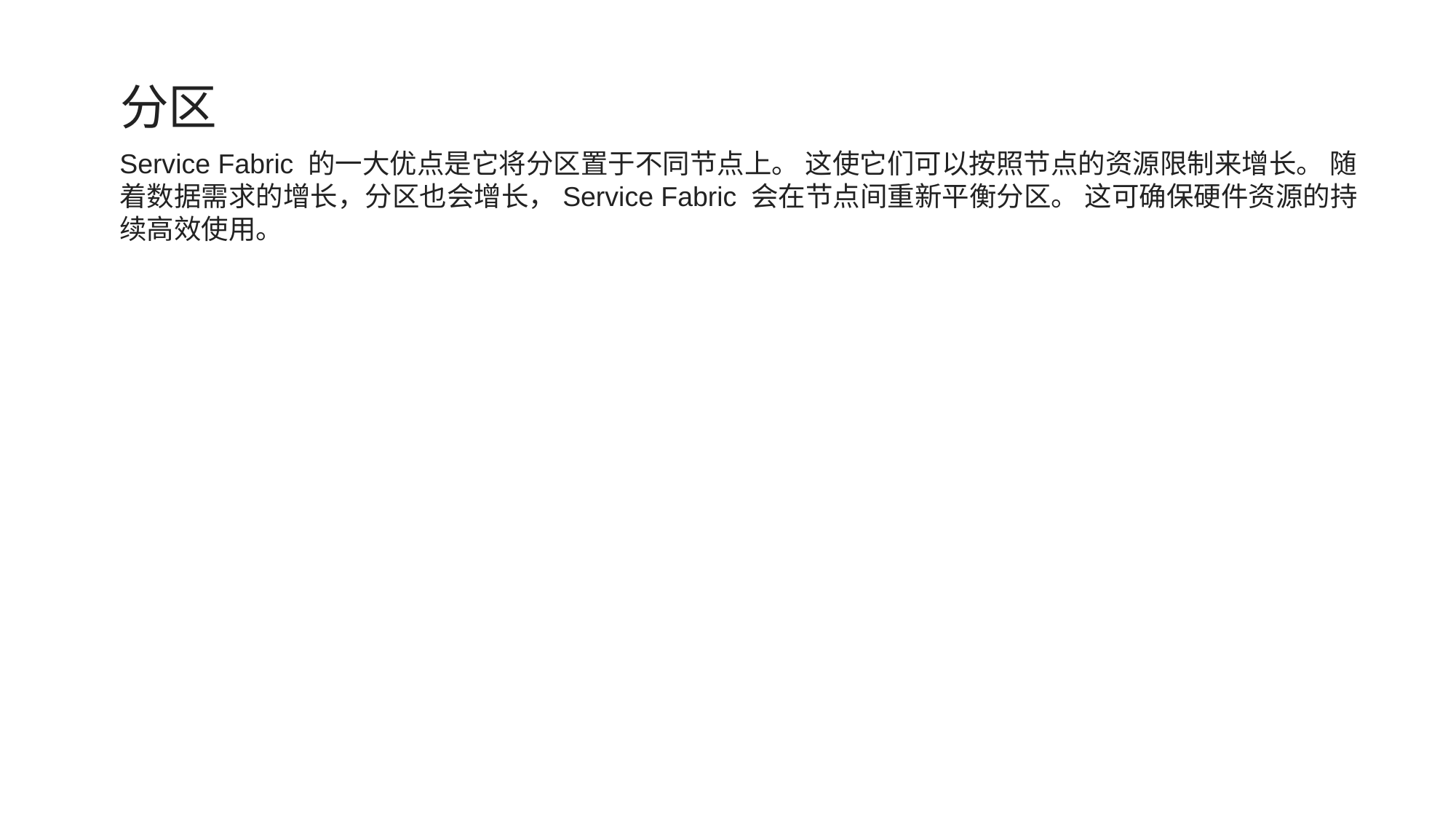

分区
Service Fabric 的一大优点是它将分区置于不同节点上。 这使它们可以按照节点的资源限制来增长。 随着数据需求的增长，分区也会增长，Service Fabric 会在节点间重新平衡分区。 这可确保硬件资源的持续高效使用。